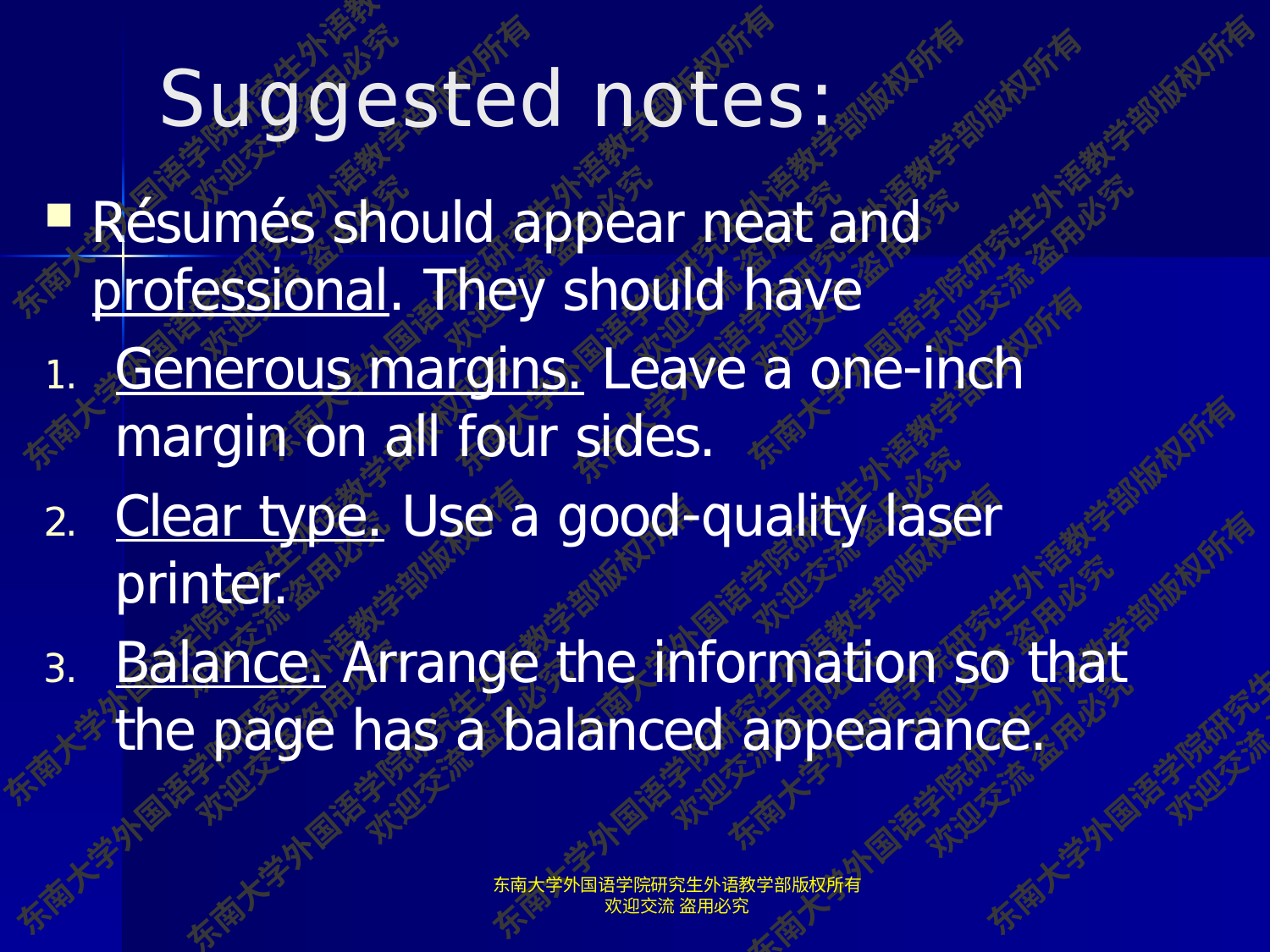

# Suggested notes:
Résumés should appear neat and professional. They should have
Generous margins. Leave a one-inch margin on all four sides.
Clear type. Use a good-quality laser printer.
Balance. Arrange the information so that the page has a balanced appearance.

东南大学外国语学院研究生外语教学部版权所有 欢迎交流 盗用必究